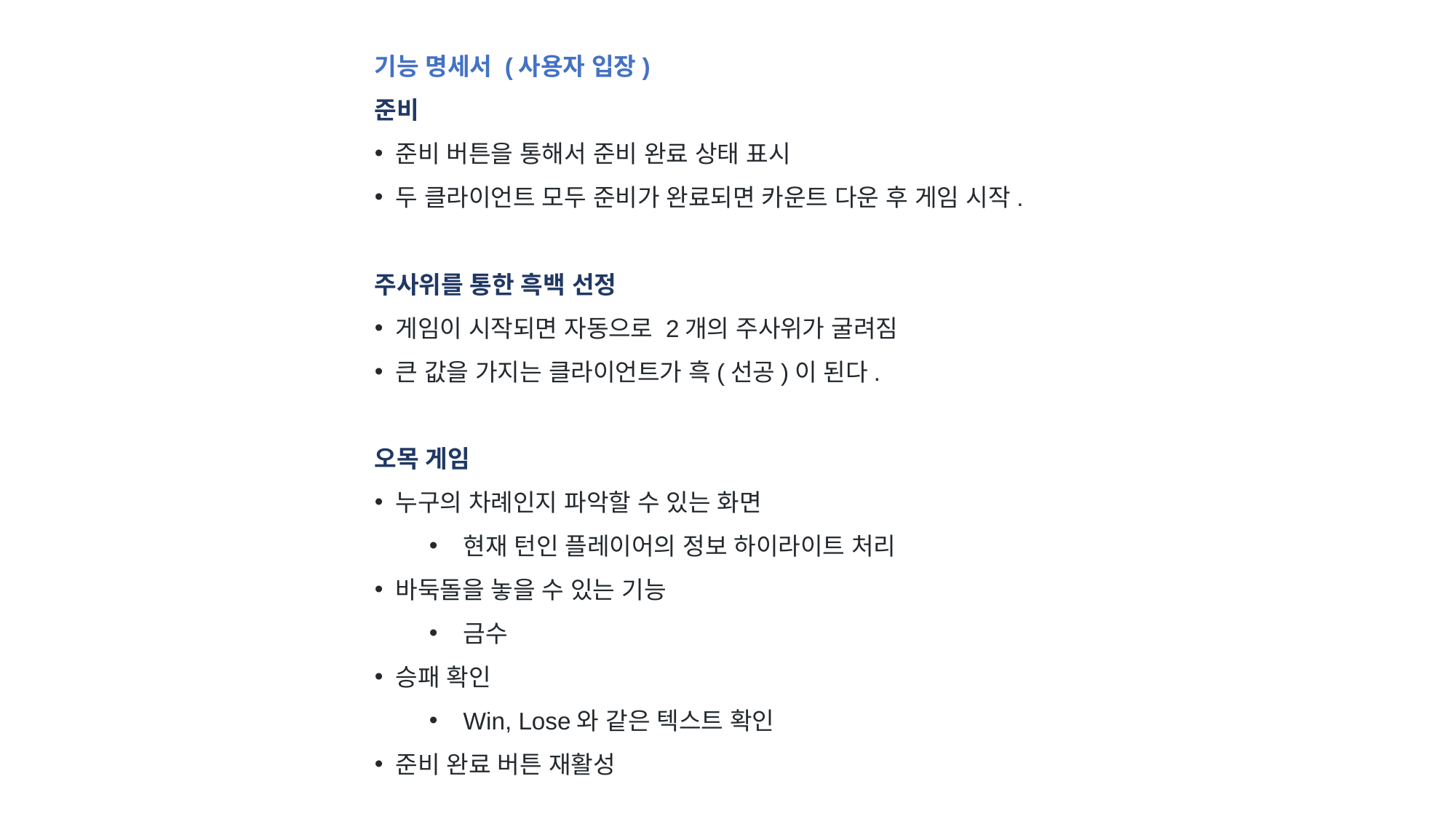

기능 명세서 (사용자 입장)
준비
 준비 버튼을 통해서 준비 완료 상태 표시
 두 클라이언트 모두 준비가 완료되면 카운트 다운 후 게임 시작.

주사위를 통한 흑백 선정
 게임이 시작되면 자동으로 2개의 주사위가 굴려짐
 큰 값을 가지는 클라이언트가 흑(선공)이 된다.

오목 게임
 누구의 차례인지 파악할 수 있는 화면
현재 턴인 플레이어의 정보 하이라이트 처리
 바둑돌을 놓을 수 있는 기능
금수
 승패 확인
Win, Lose와 같은 텍스트 확인
 준비 완료 버튼 재활성